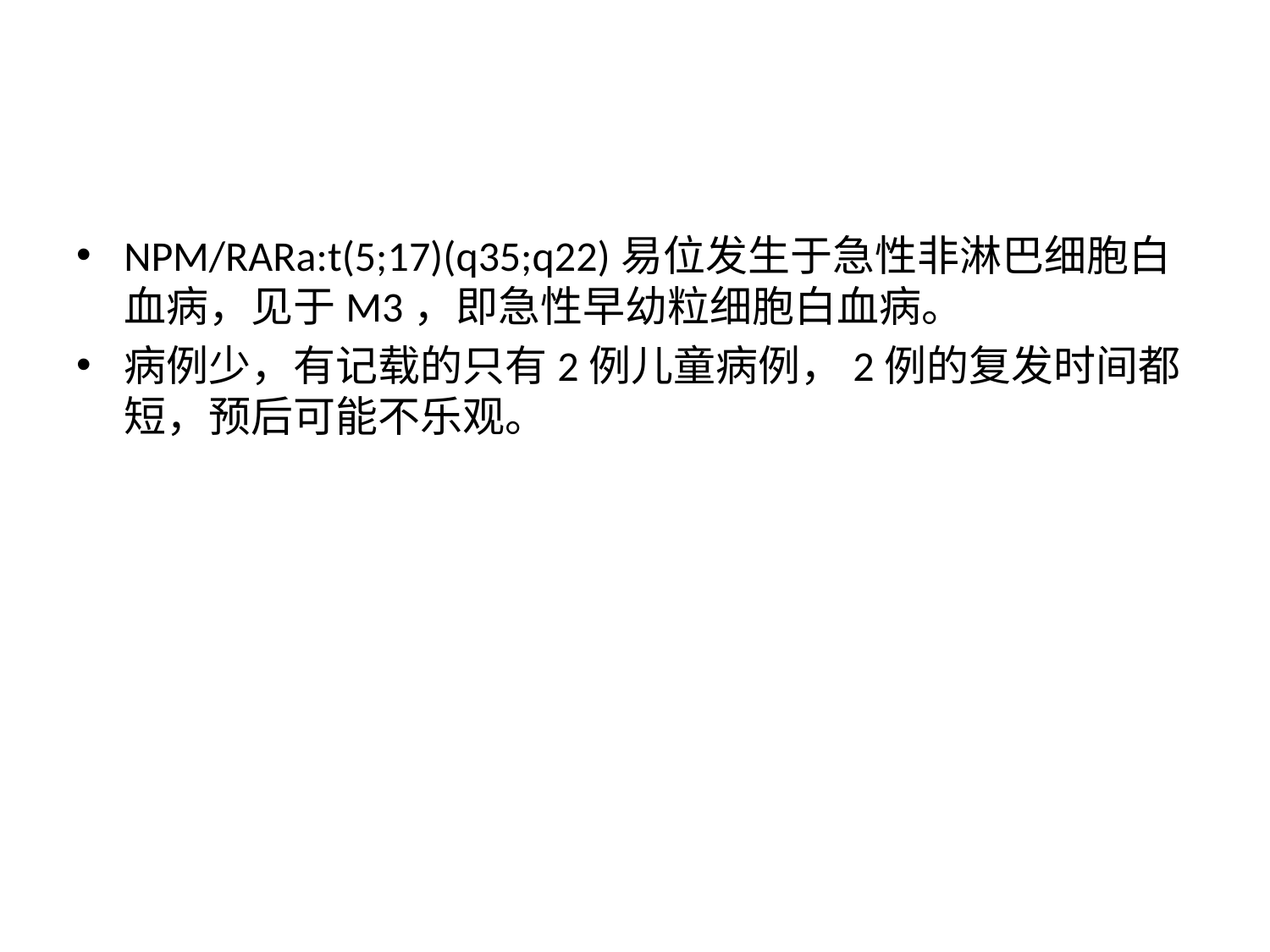

#
NPM/RARa:t(5;17)(q35;q22)易位发生于急性非淋巴细胞白血病，见于M3，即急性早幼粒细胞白血病。
病例少，有记载的只有2例儿童病例，2例的复发时间都短，预后可能不乐观。